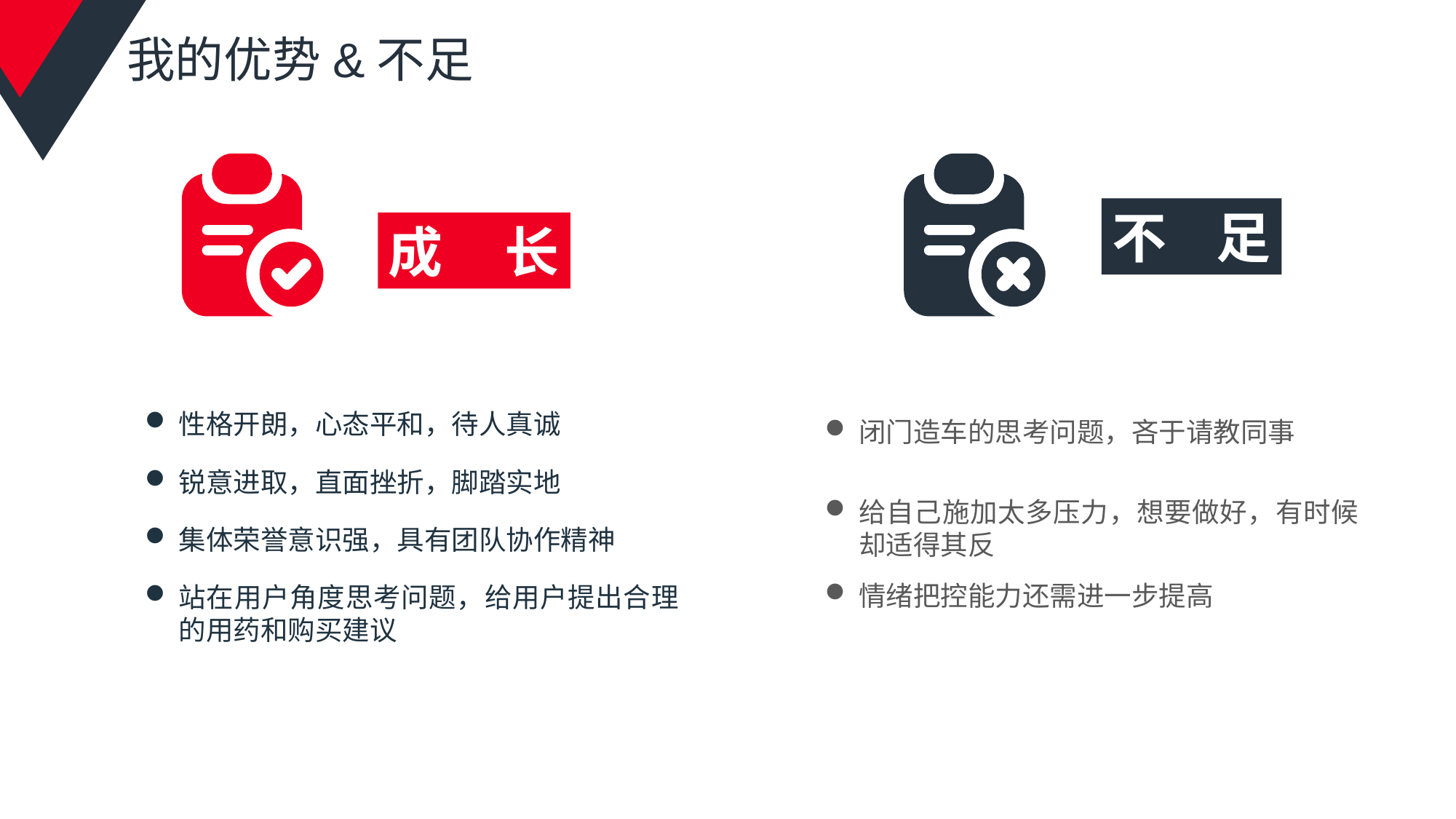

# 我的优势&不足

不    足
成     长
性格开朗，心态平和，待人真诚
闭门造车的思考问题，吝于请教同事
锐意进取，直面挫折，脚踏实地
给自己施加太多压力，想要做好，有时候却适得其反
集体荣誉意识强，具有团队协作精神
情绪把控能力还需进一步提高
站在用户角度思考问题，给用户提出合理的用药和购买建议